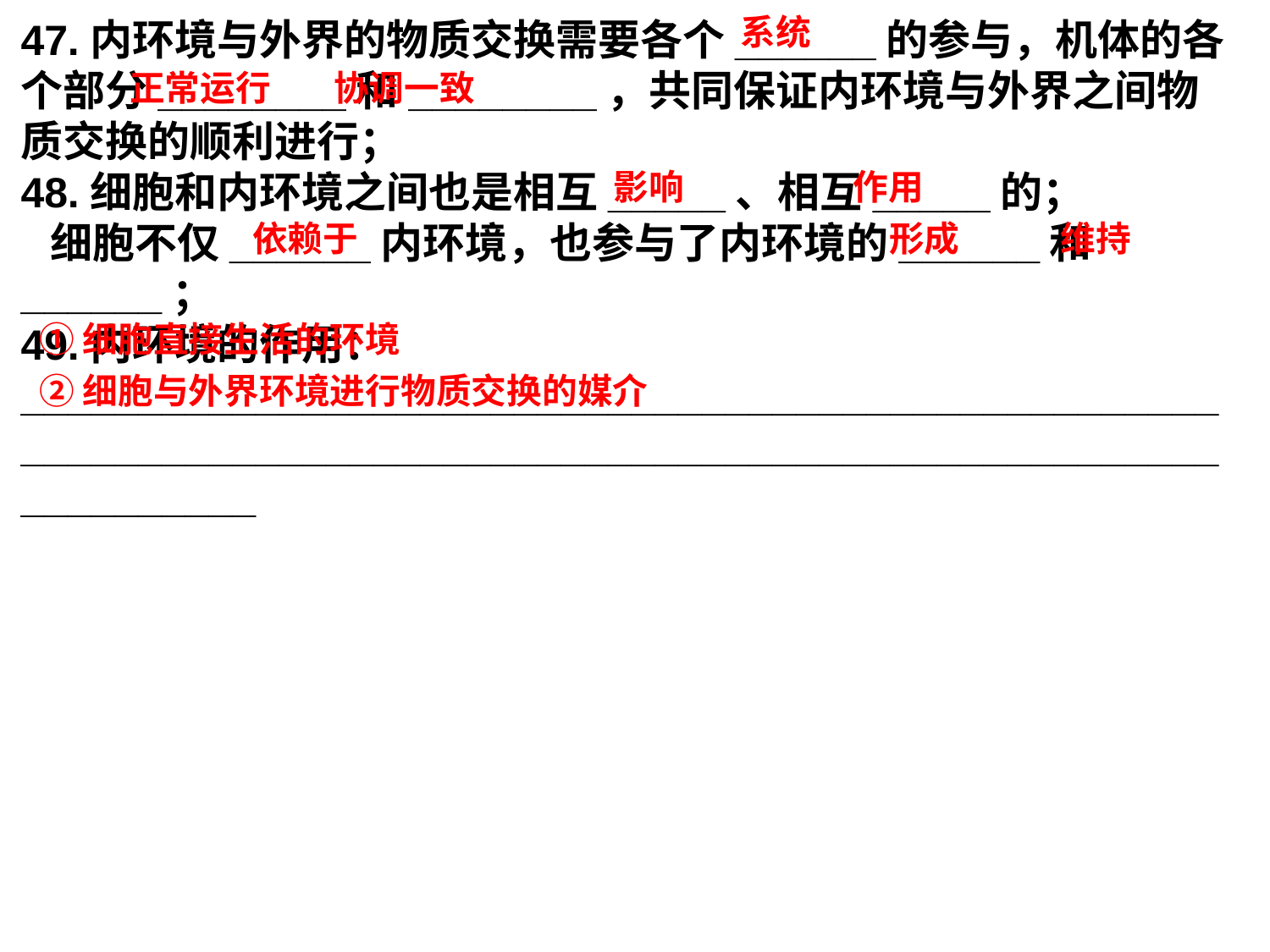

系统
47.内环境与外界的物质交换需要各个______的参与，机体的各个部分________和________，共同保证内环境与外界之间物质交换的顺利进行；
48.细胞和内环境之间也是相互_____、相互_____的；
  细胞不仅______内环境，也参与了内环境的______和______；
49.内环境的作用：
________________________________________________________________________________________________________________

正常运行
协调一致
影响
作用
依赖于
形成
维持
①细胞直接生活的环境
②细胞与外界环境进行物质交换的媒介